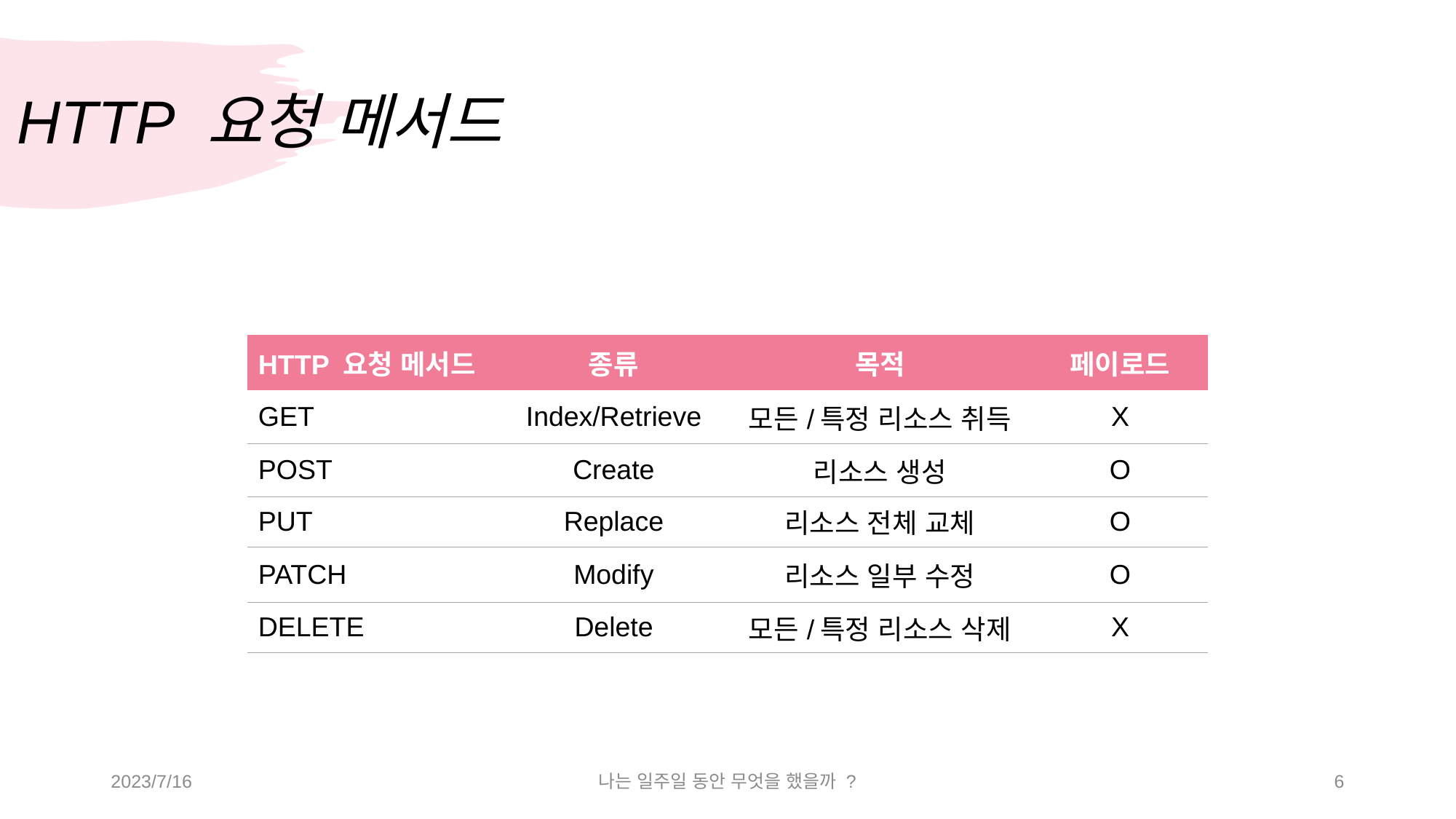

# HTTP 요청 메서드
| HTTP 요청 메서드 | 종류 | 목적 | 페이로드 |
| --- | --- | --- | --- |
| GET | Index/Retrieve | 모든/특정 리소스 취득 | X |
| POST | Create | 리소스 생성 | O |
| PUT | Replace | 리소스 전체 교체 | O |
| PATCH | Modify | 리소스 일부 수정 | O |
| DELETE | Delete | 모든/특정 리소스 삭제 | X |
2023/7/16
나는 일주일 동안 무엇을 했을까 ?
6